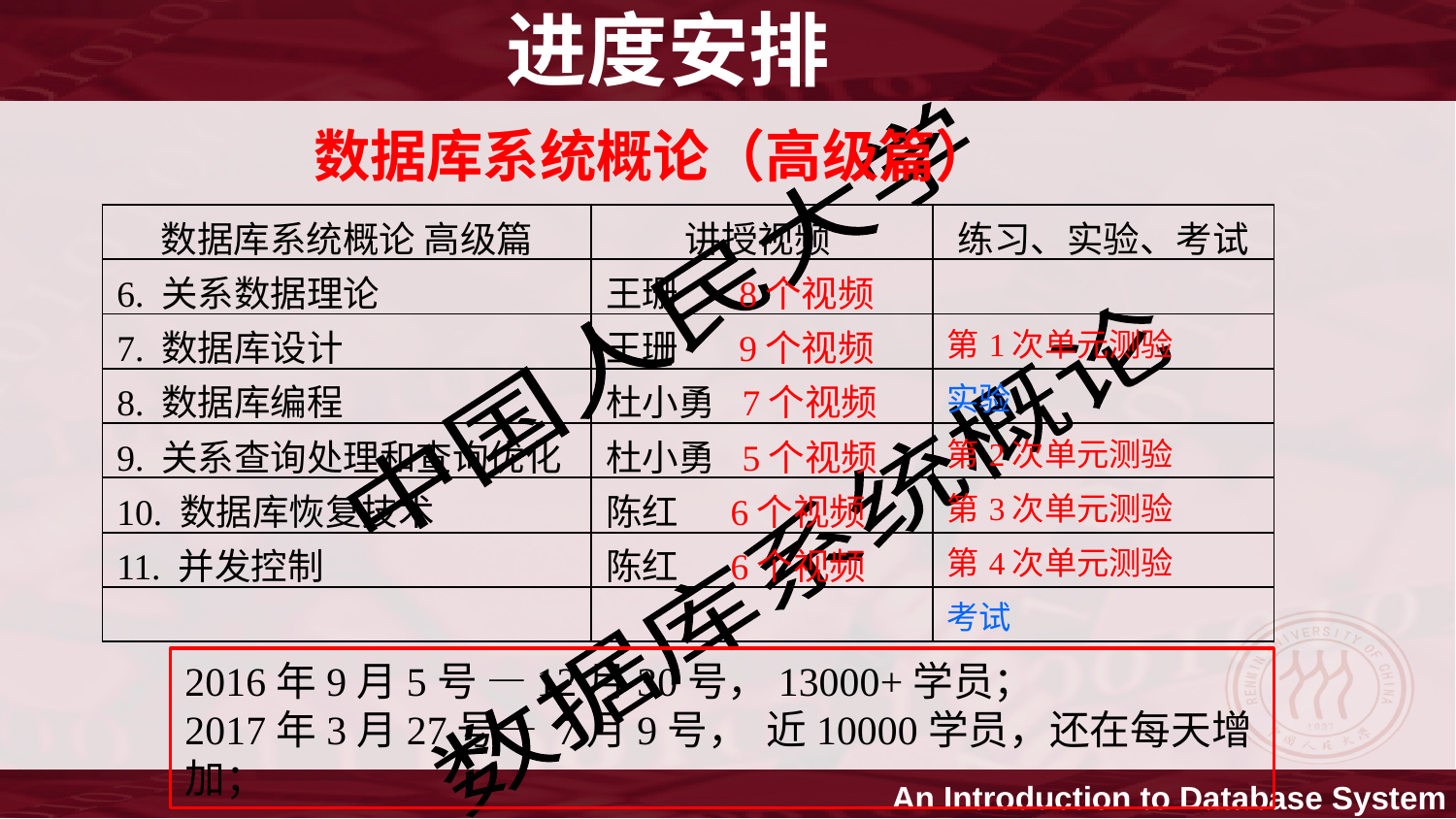

# 进度安排
数据库系统概论（高级篇）
| 数据库系统概论 高级篇 | 讲授视频 | 练习、实验、考试 |
| --- | --- | --- |
| 6. 关系数据理论 | 王珊 8个视频 |  |
| 7. 数据库设计 | 王珊 9个视频 | 第1次单元测验 |
| 8. 数据库编程 | 杜小勇 7个视频 | 实验 |
| 9. 关系查询处理和查询优化 | 杜小勇 5个视频 | 第2次单元测验 |
| 10. 数据库恢复技术 | 陈红 6个视频 | 第3次单元测验 |
| 11. 并发控制 | 陈红 6个视频 | 第4次单元测验 |
|  |  | 考试 |
2016年9月5号 —12月30号，13000+学员；
2017年3月27号— 7月9号，  近10000学员，还在每天增加；